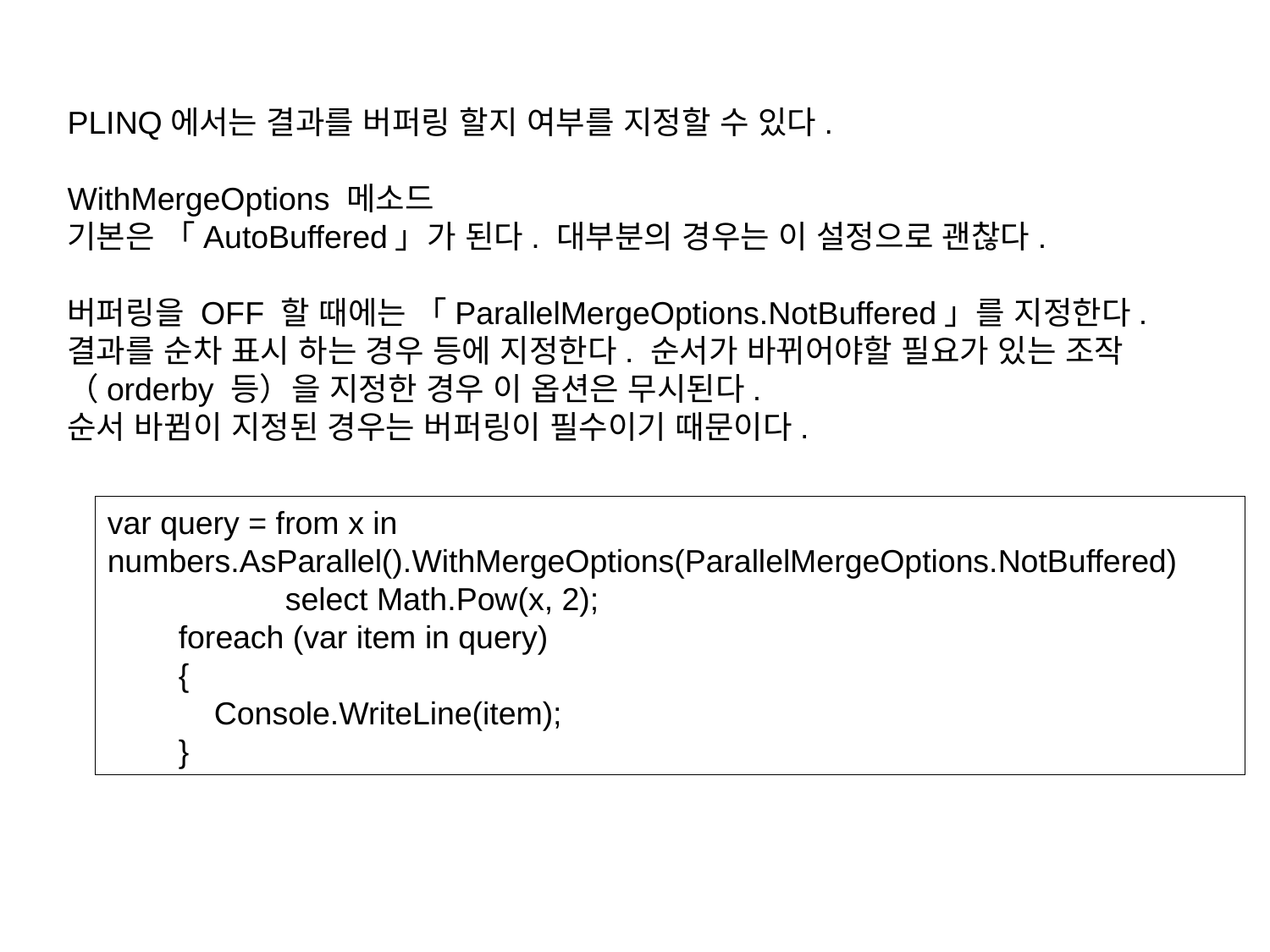

PLINQ에서는 결과를 버퍼링 할지 여부를 지정할 수 있다.

WithMergeOptions 메소드
기본은 「AutoBuffered」가 된다. 대부분의 경우는 이 설정으로 괜찮다.

버퍼링을 OFF 할 때에는 「ParallelMergeOptions.NotBuffered」를 지정한다. 결과를 순차 표시 하는 경우 등에 지정한다. 순서가 바뀌어야할 필요가 있는 조작（orderby 등）을 지정한 경우 이 옵션은 무시된다.
순서 바뀜이 지정된 경우는 버퍼링이 필수이기 때문이다.
var query = from x in numbers.AsParallel().WithMergeOptions(ParallelMergeOptions.NotBuffered)
                    select Math.Pow(x, 2);
        foreach (var item in query)
        {
            Console.WriteLine(item);
        }